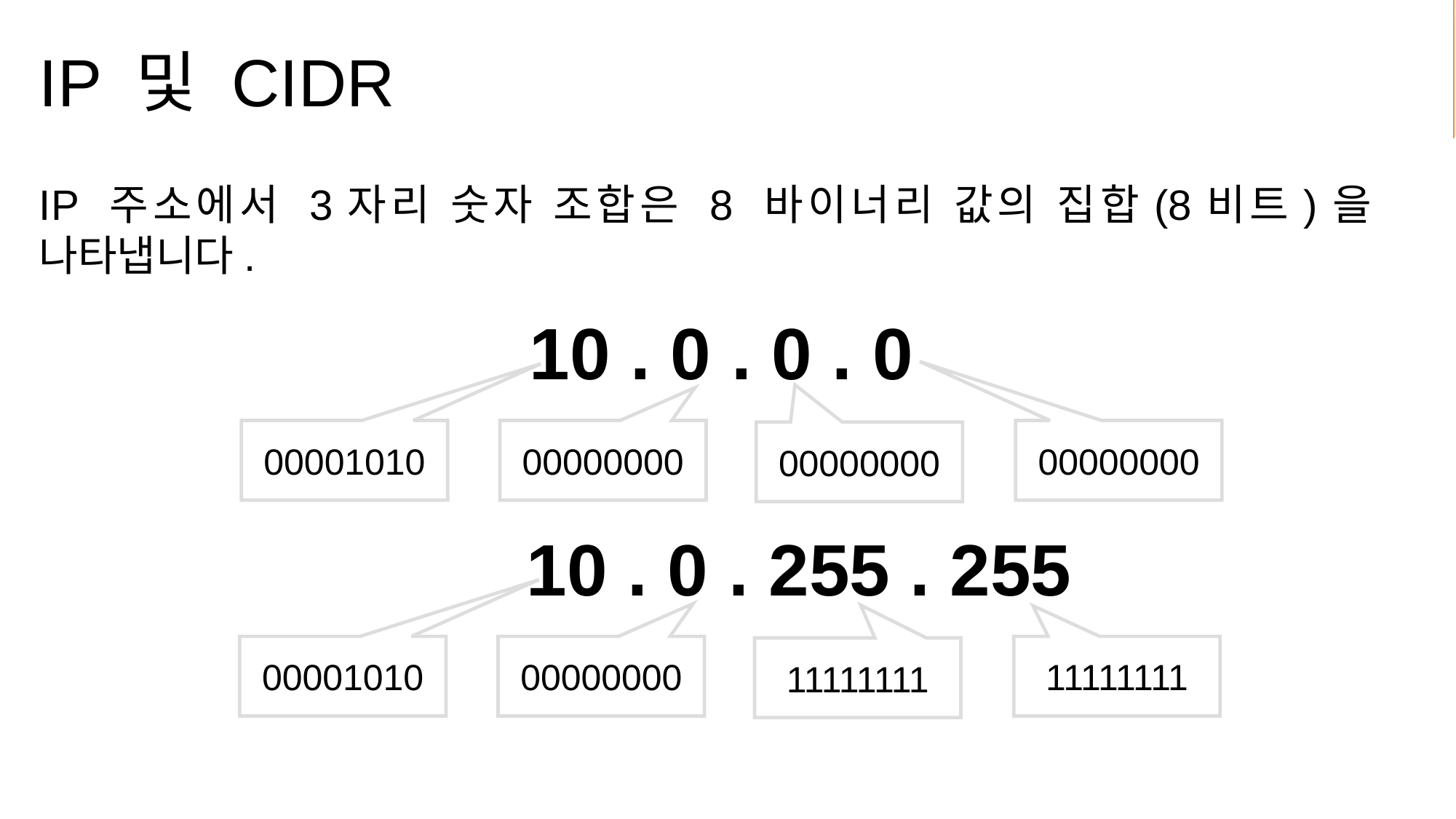

# IP 및 CIDR
IP 주소에서 3자리 숫자 조합은 8 바이너리 값의 집합(8비트)을 나타냅니다.
10 . 0 . 0 . 0
00001010
00000000
00000000
00000000
10 . 0 . 255 . 255
00001010
00000000
11111111
11111111